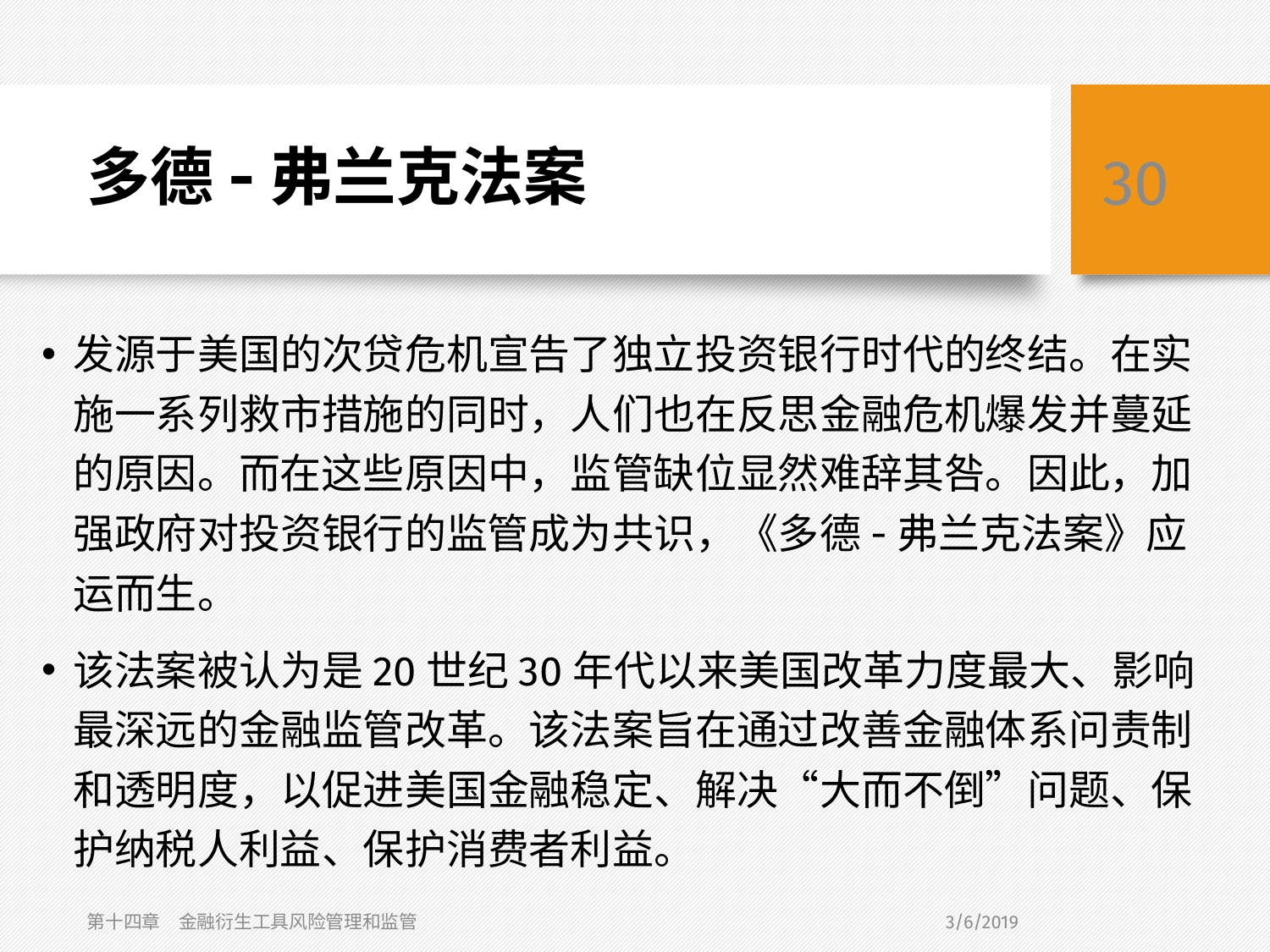

# 多德-弗兰克法案
30
发源于美国的次贷危机宣告了独立投资银行时代的终结。在实施一系列救市措施的同时，人们也在反思金融危机爆发并蔓延的原因。而在这些原因中，监管缺位显然难辞其咎。因此，加强政府对投资银行的监管成为共识，《多德-弗兰克法案》应运而生。
该法案被认为是20世纪30年代以来美国改革力度最大、影响最深远的金融监管改革。该法案旨在通过改善金融体系问责制和透明度，以促进美国金融稳定、解决“大而不倒”问题、保护纳税人利益、保护消费者利益。
3/6/2019
第十四章　金融衍生工具风险管理和监管